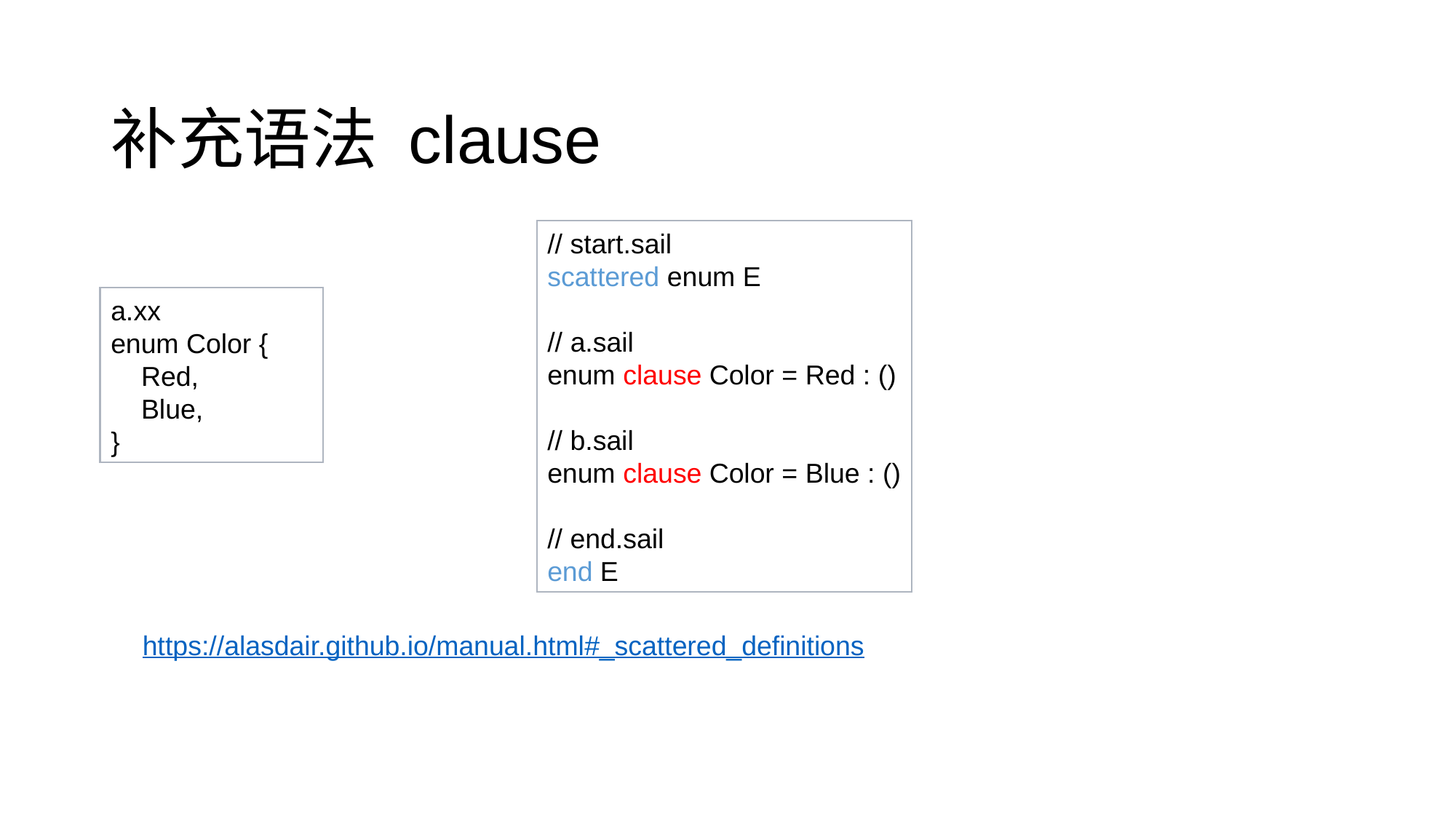

# 补充语法 clause
// start.sail
scattered enum E

// a.sail
enum clause Color = Red : ()

// b.sail
enum clause Color = Blue : ()

// end.sail
end E
a.xx
enum Color {
    Red,
    Blue,
}

https://alasdair.github.io/manual.html#_scattered_definitions